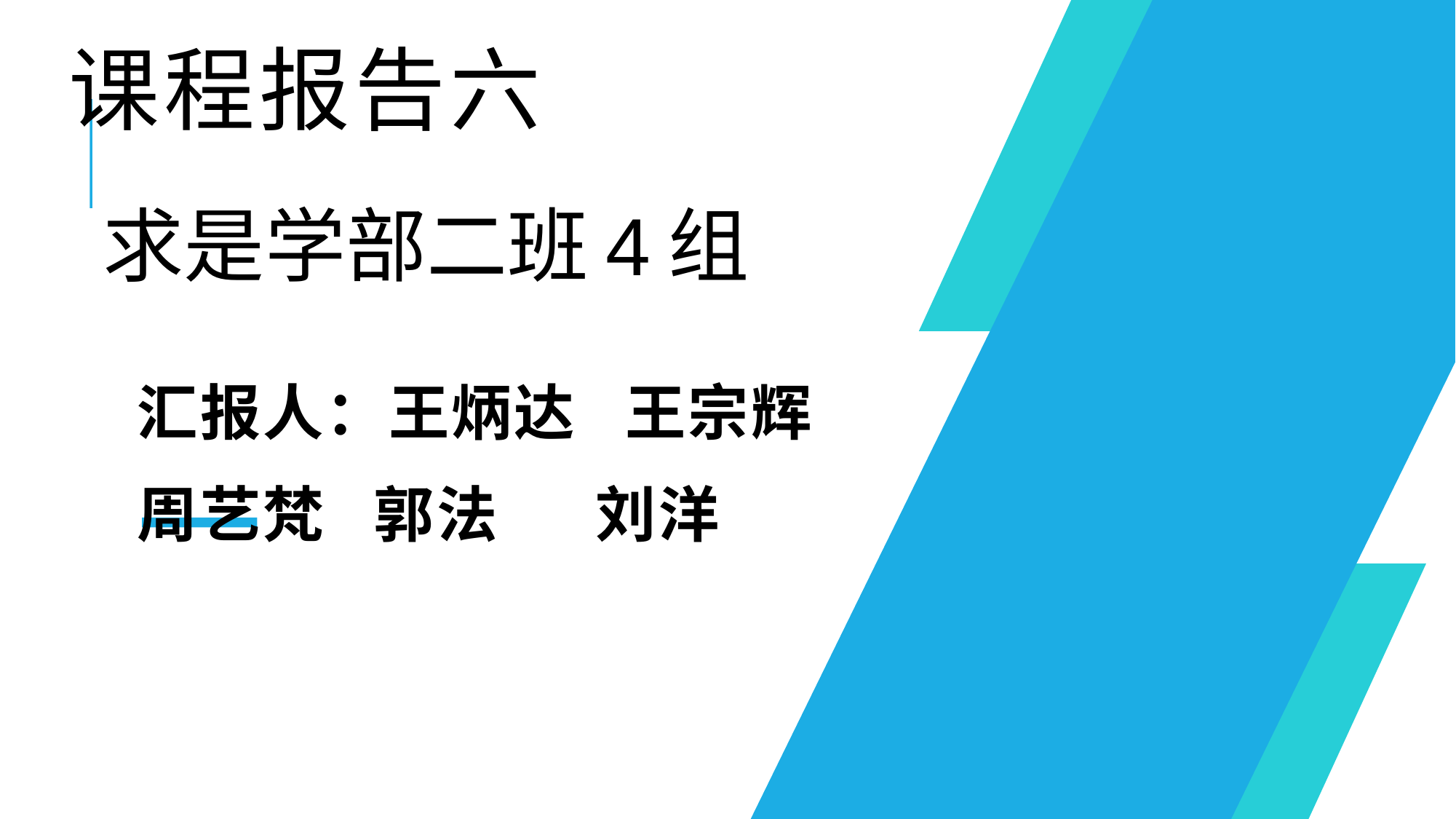

# 课程报告六
求是学部二班4组
汇报人：王炳达   王宗辉周艺梵   郭法      刘洋